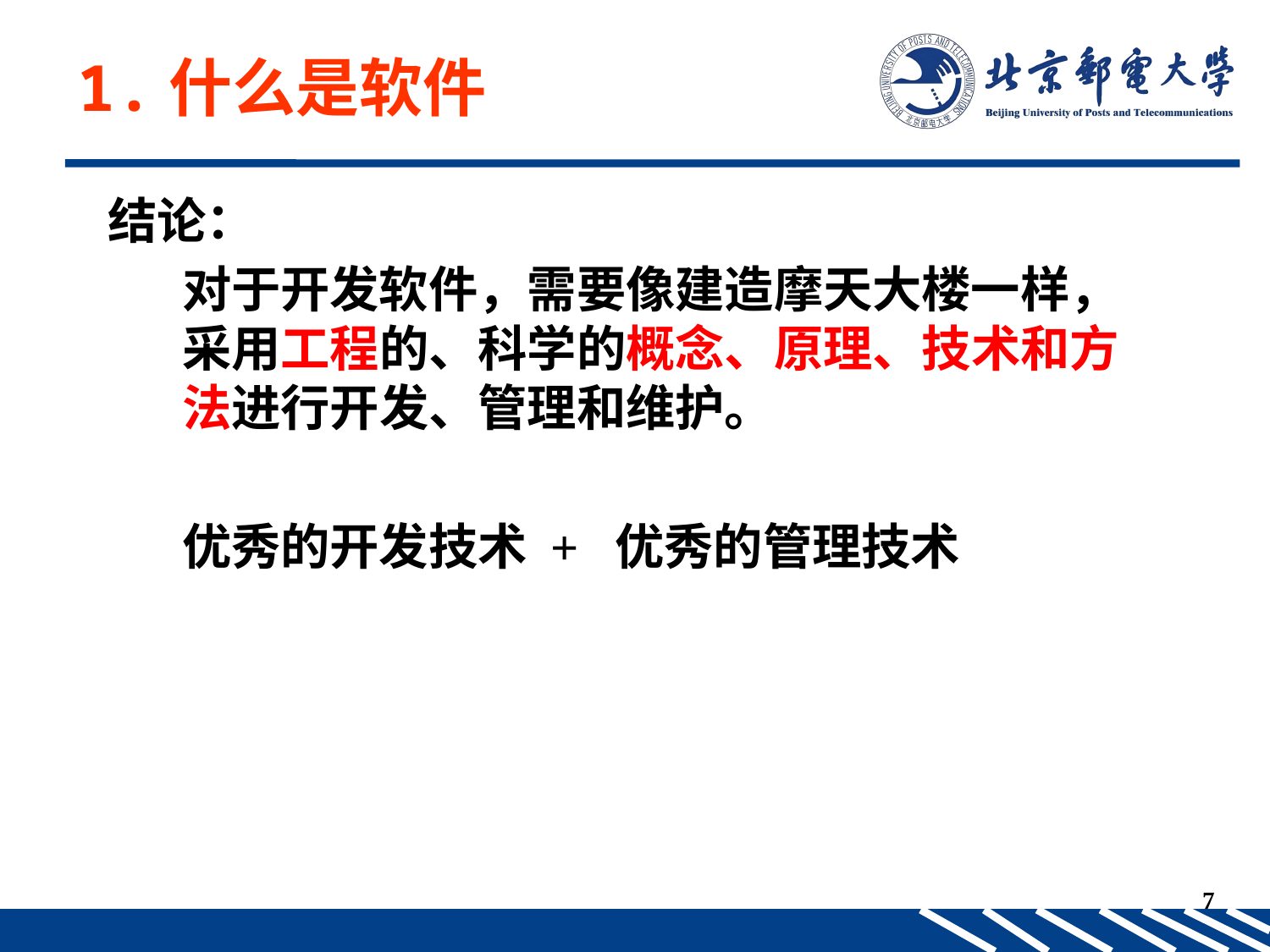

1.什么是软件
结论：
	对于开发软件，需要像建造摩天大楼一样，采用工程的、科学的概念、原理、技术和方法进行开发、管理和维护。

	优秀的开发技术 +  优秀的管理技术

7